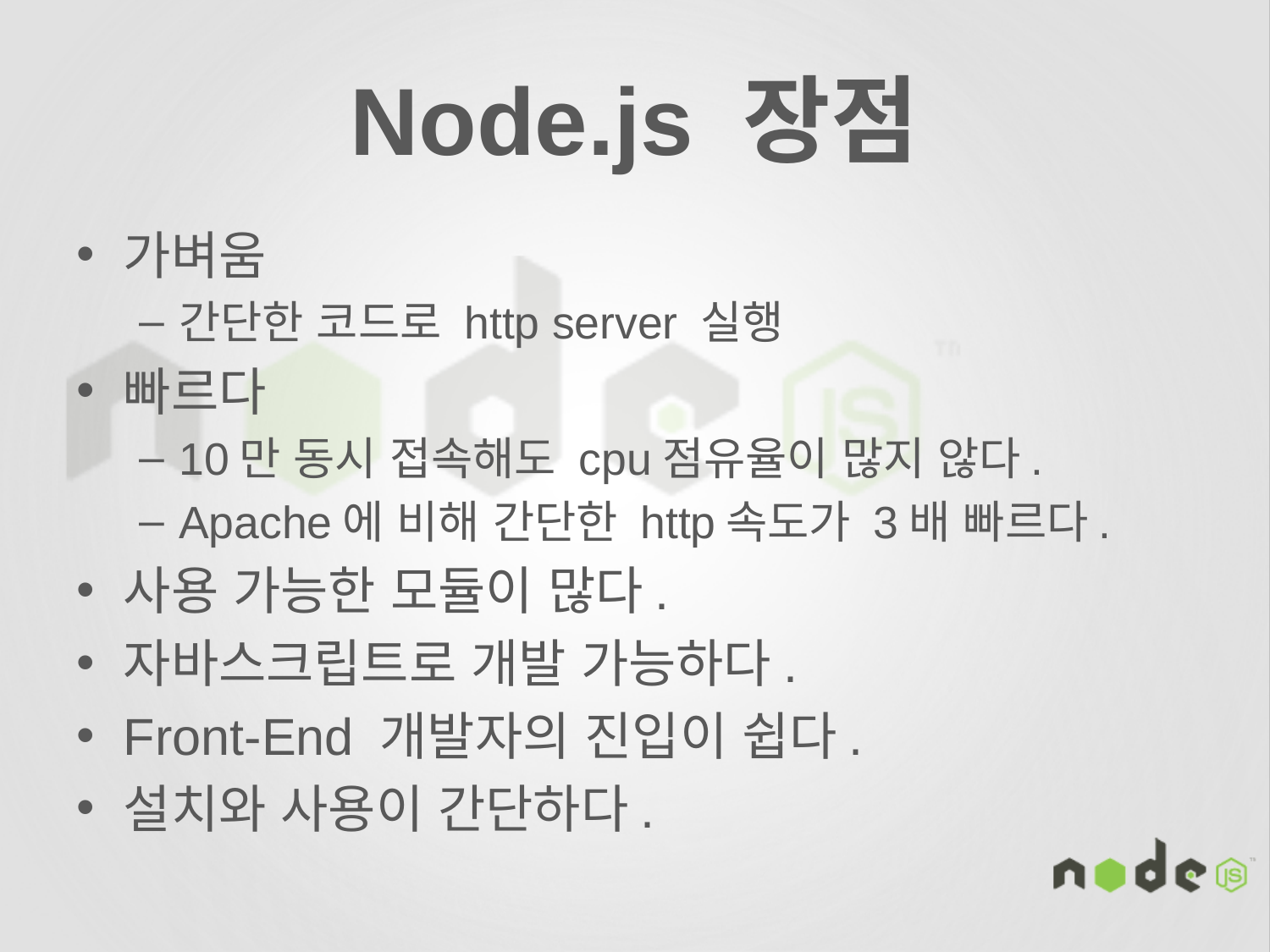

# Node.js 장점
가벼움
간단한 코드로 http server 실행
빠르다
10만 동시 접속해도 cpu점유율이 많지 않다.
Apache에 비해 간단한 http속도가 3배 빠르다.
사용 가능한 모듈이 많다.
자바스크립트로 개발 가능하다.
Front-End 개발자의 진입이 쉽다.
설치와 사용이 간단하다.